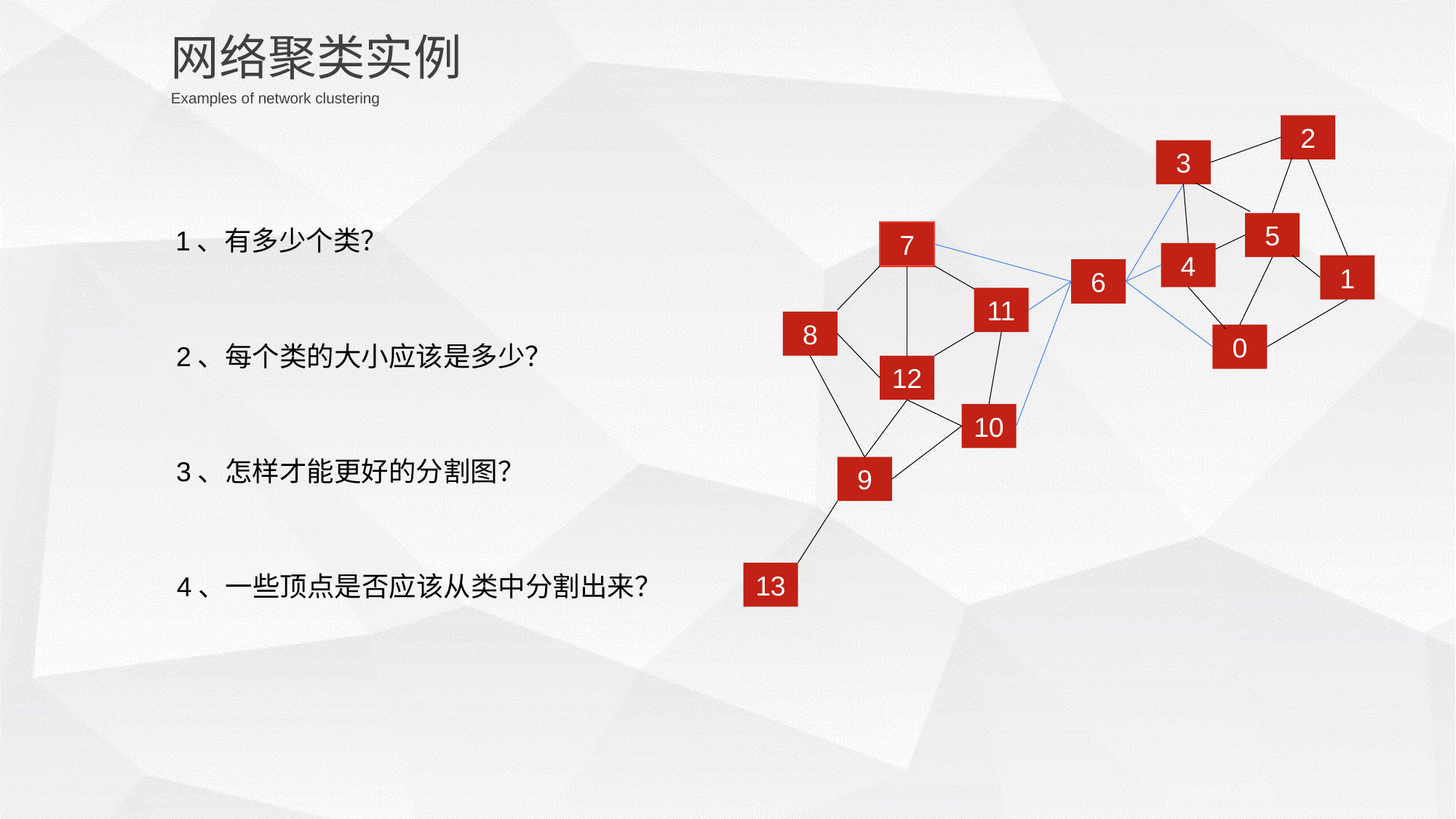

网络聚类实例
Examples of network clustering
2
3
5
1、有多少个类？
7
4
1
6
11
8
0
2、每个类的大小应该是多少？
12
10
3、怎样才能更好的分割图？
9
13
4、一些顶点是否应该从类中分割出来？